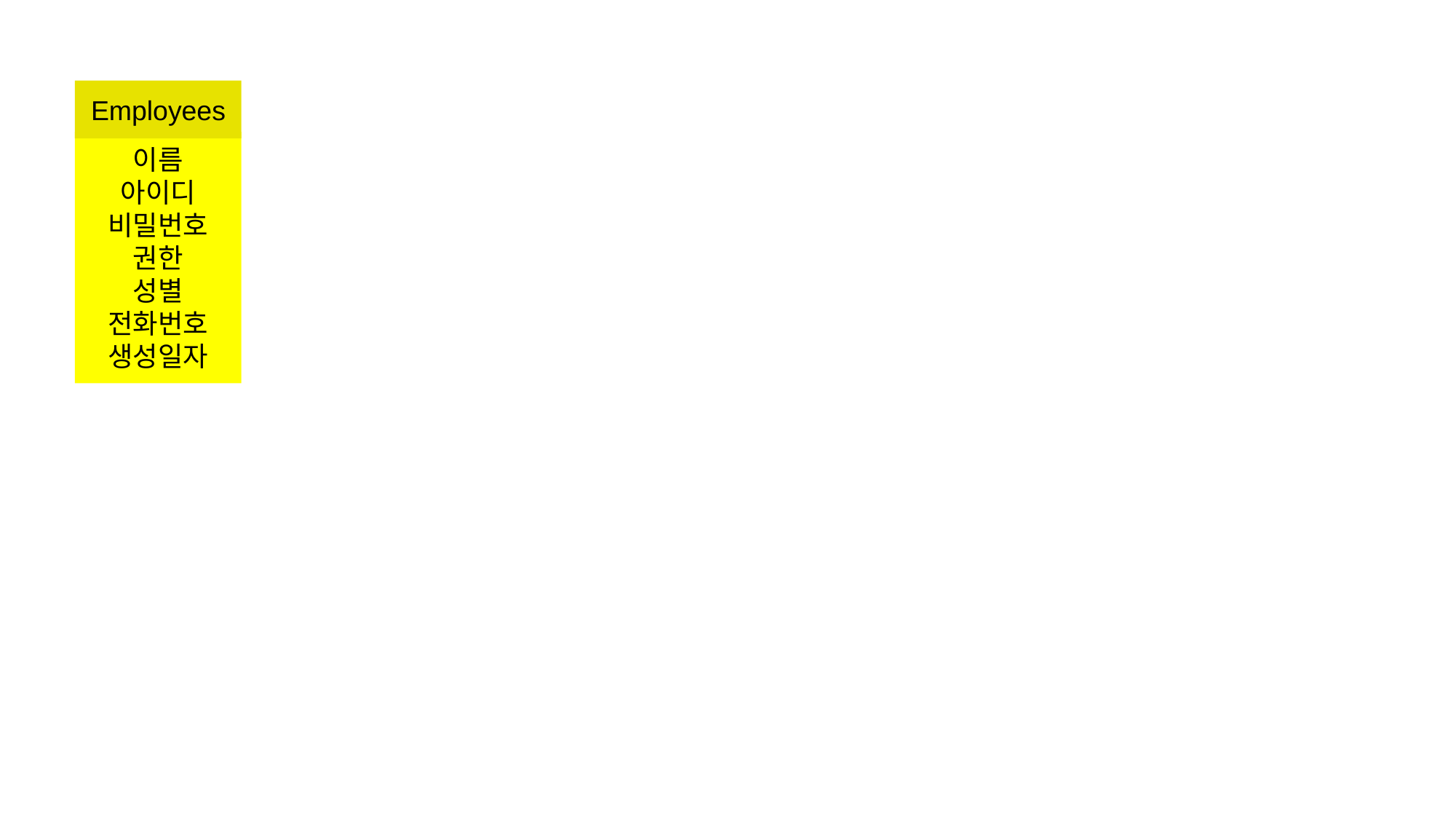

Employees
이름
아이디
비밀번호
권한
성별
전화번호
생성일자